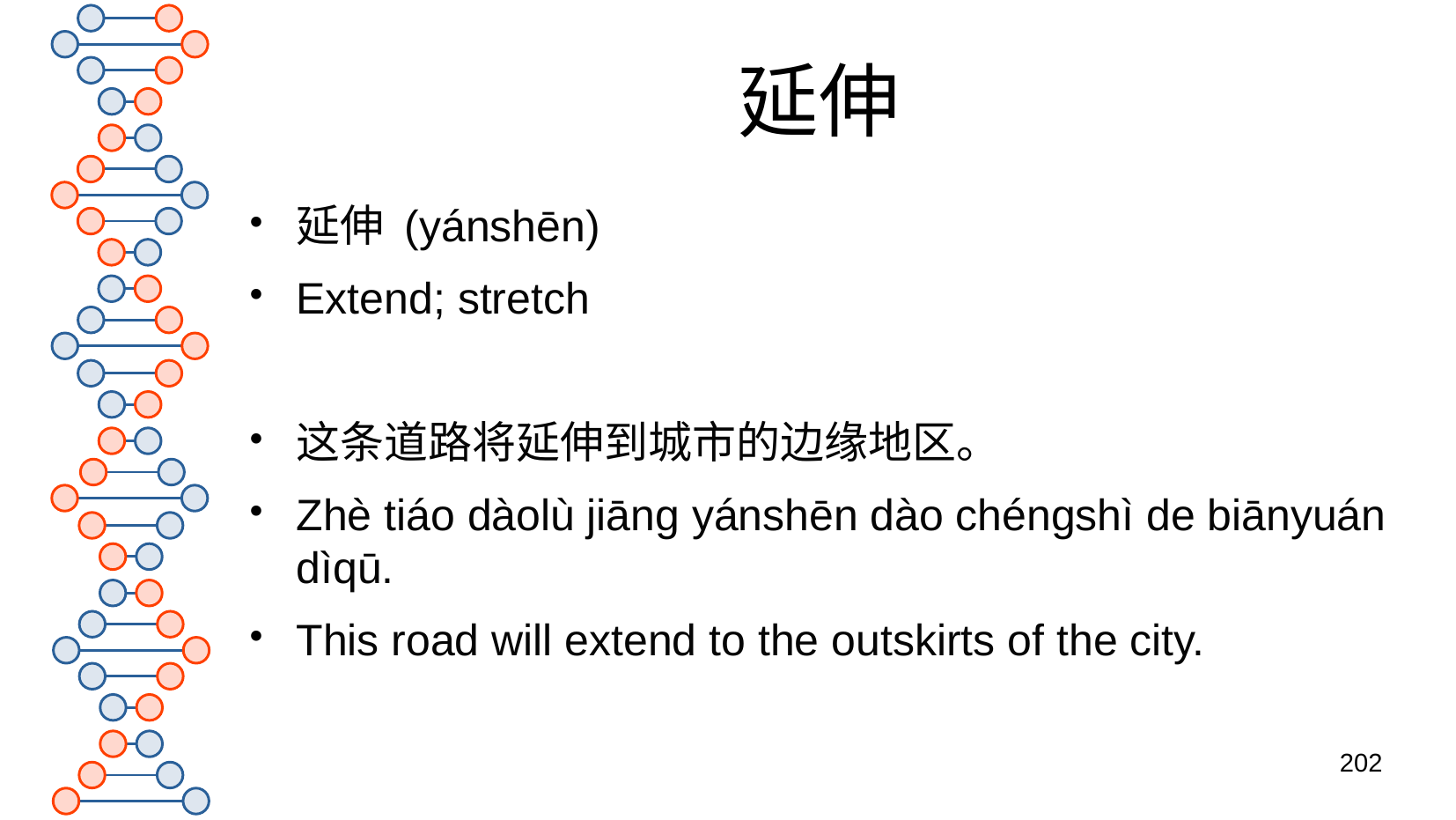

# 延伸
延伸 (yánshēn)
Extend; stretch

这条道路将延伸到城市的边缘地区。
Zhè tiáo dàolù jiāng yánshēn dào chéngshì de biānyuán dìqū.
This road will extend to the outskirts of the city.

202